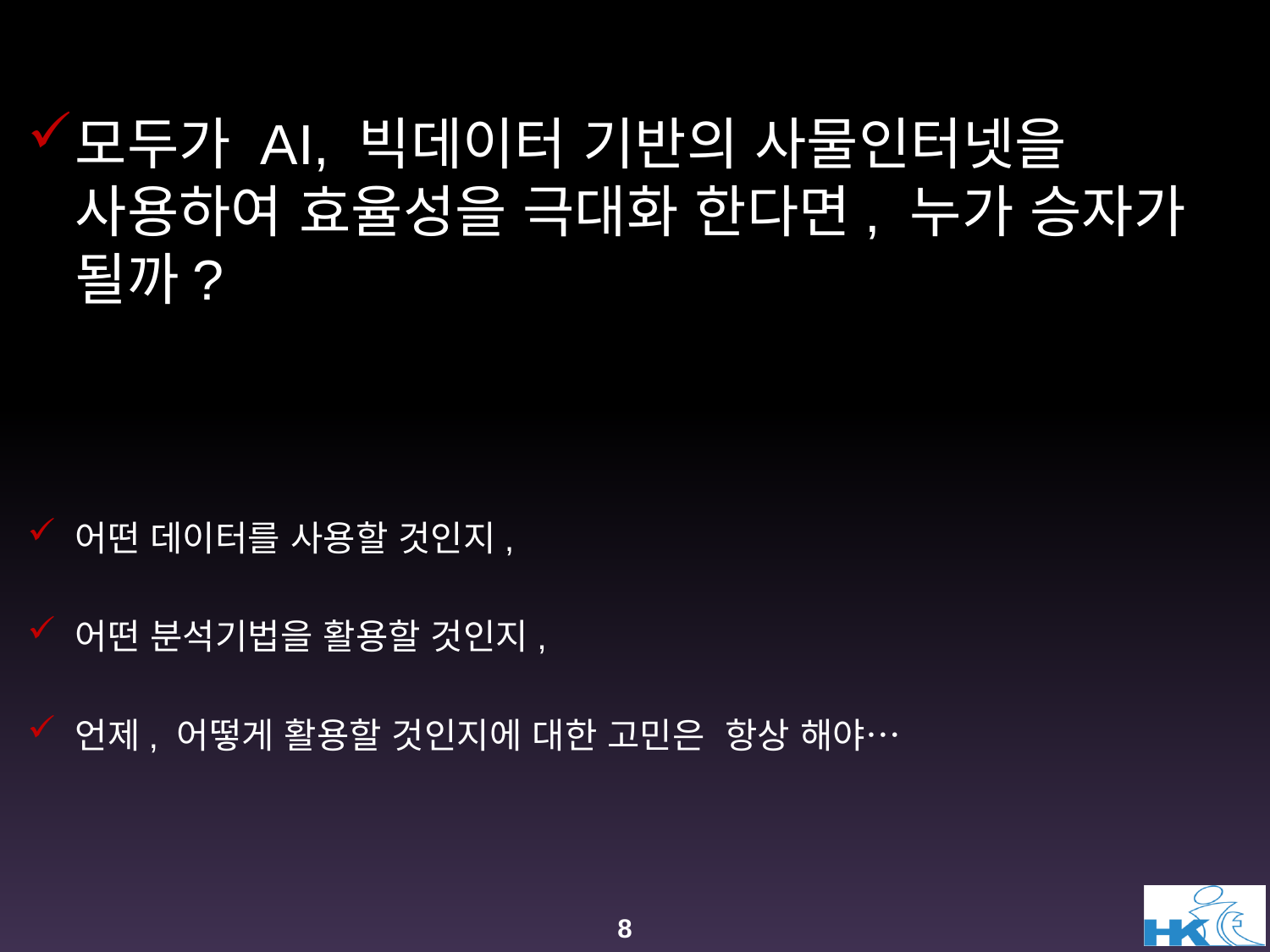

#
모두가 AI, 빅데이터 기반의 사물인터넷을 사용하여 효율성을 극대화 한다면, 누가 승자가 될까?

어떤 데이터를 사용할 것인지,

어떤 분석기법을 활용할 것인지,

언제, 어떻게 활용할 것인지에 대한 고민은  항상 해야…
8